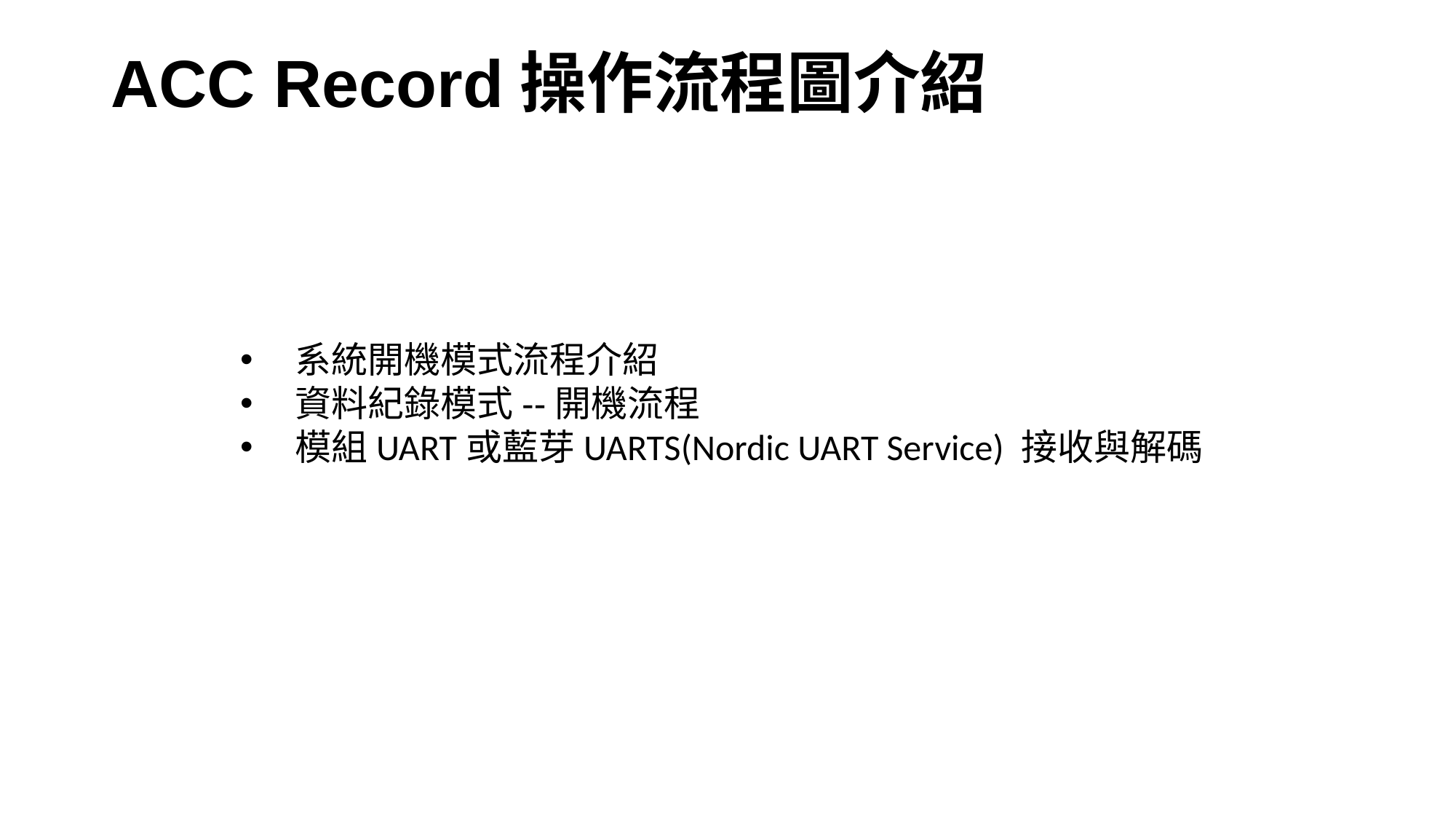

# ACC Record操作流程圖介紹
系統開機模式流程介紹
資料紀錄模式--開機流程
模組UART或藍芽UARTS(Nordic UART Service) 接收與解碼